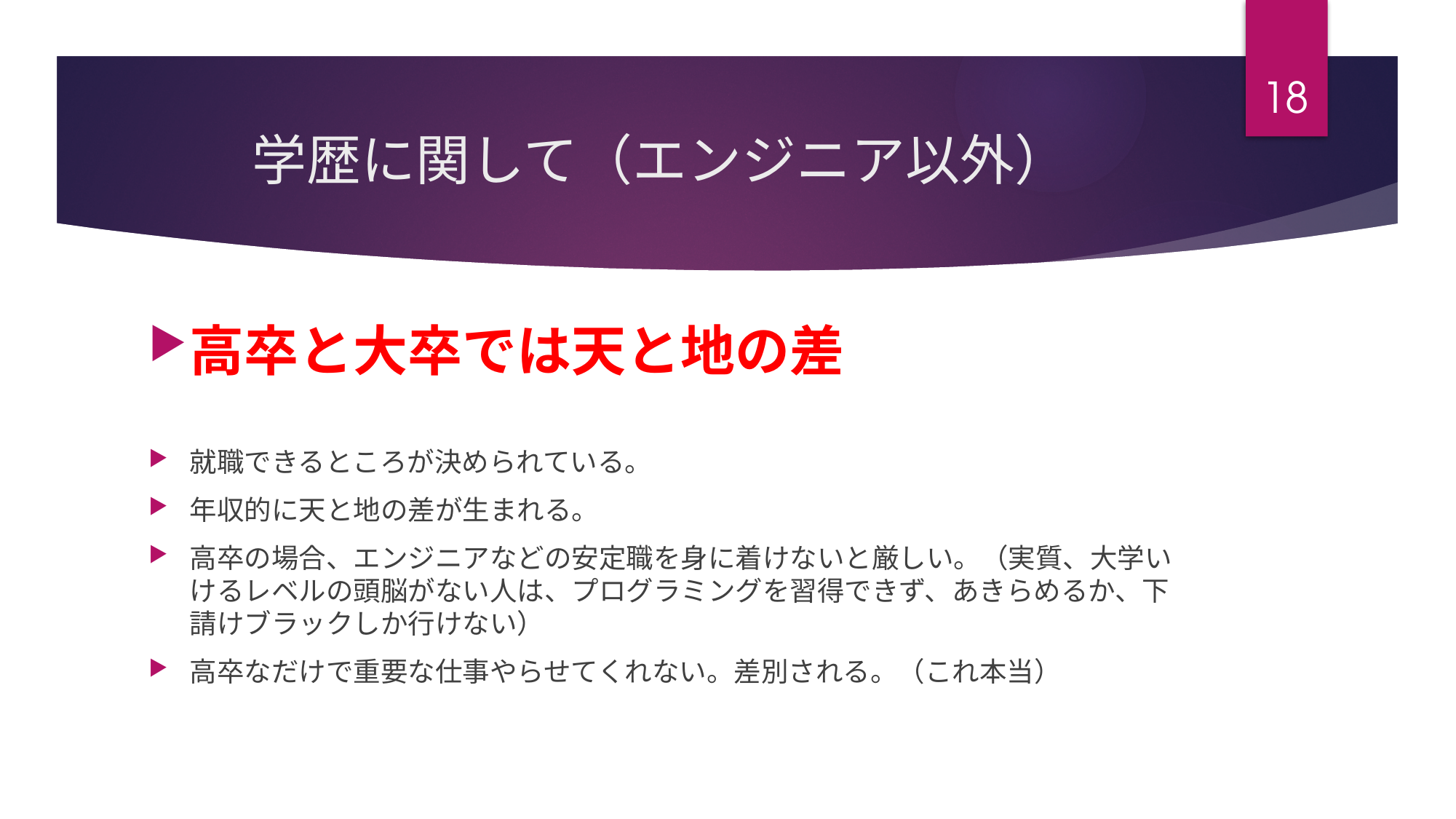

18
# 学歴に関して（エンジニア以外）
高卒と大卒では天と地の差

就職できるところが決められている。
年収的に天と地の差が生まれる。
高卒の場合、エンジニアなどの安定職を身に着けないと厳しい。（実質、大学いけるレベルの頭脳がない人は、プログラミングを習得できず、あきらめるか、下請けブラックしか行けない）
高卒なだけで重要な仕事やらせてくれない。差別される。（これ本当）